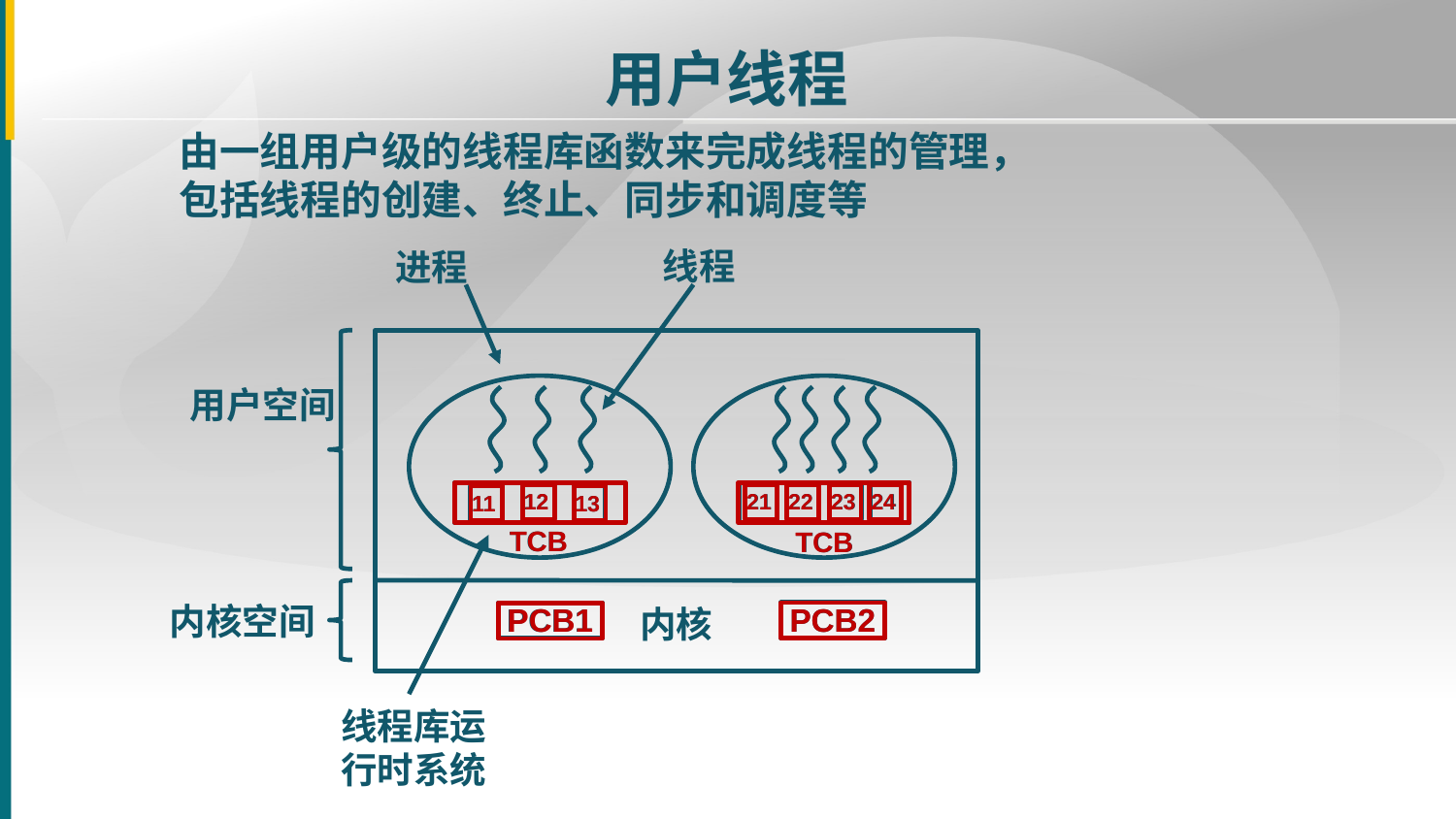

用户线程
由一组用户级的线程库函数来完成线程的管理，包括线程的创建、终止、同步和调度等
线程
进程

用户空间

12

21

22

23

24

11

13

TCB
TCB

内核空间
PCB2
PCB1
内核

线程库运行时系统
12

11

13

TCB
21

22

23

24

TCB
PCB2

PCB1